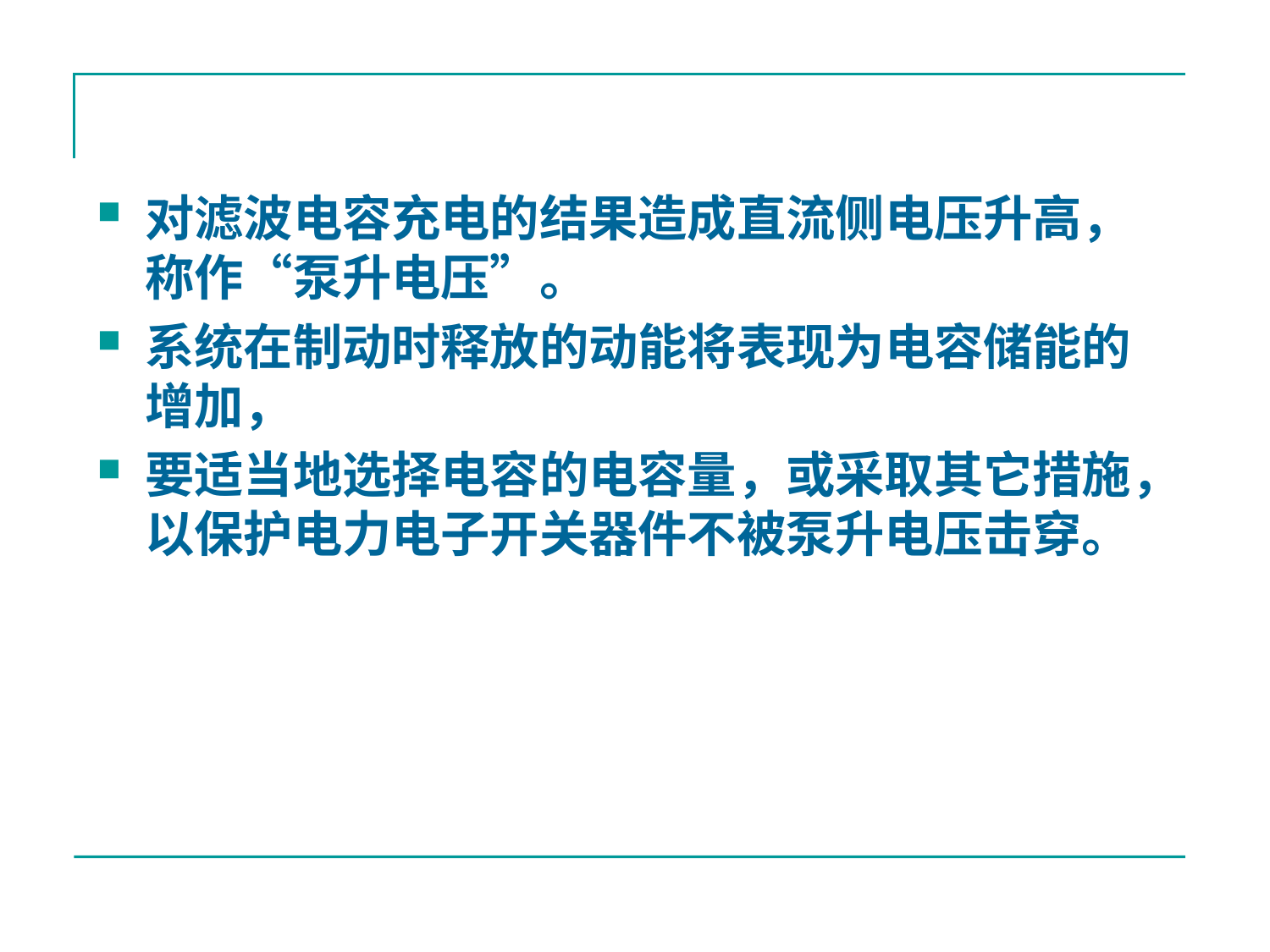

#
对滤波电容充电的结果造成直流侧电压升高，称作“泵升电压”。
系统在制动时释放的动能将表现为电容储能的增加，
要适当地选择电容的电容量，或采取其它措施，以保护电力电子开关器件不被泵升电压击穿。